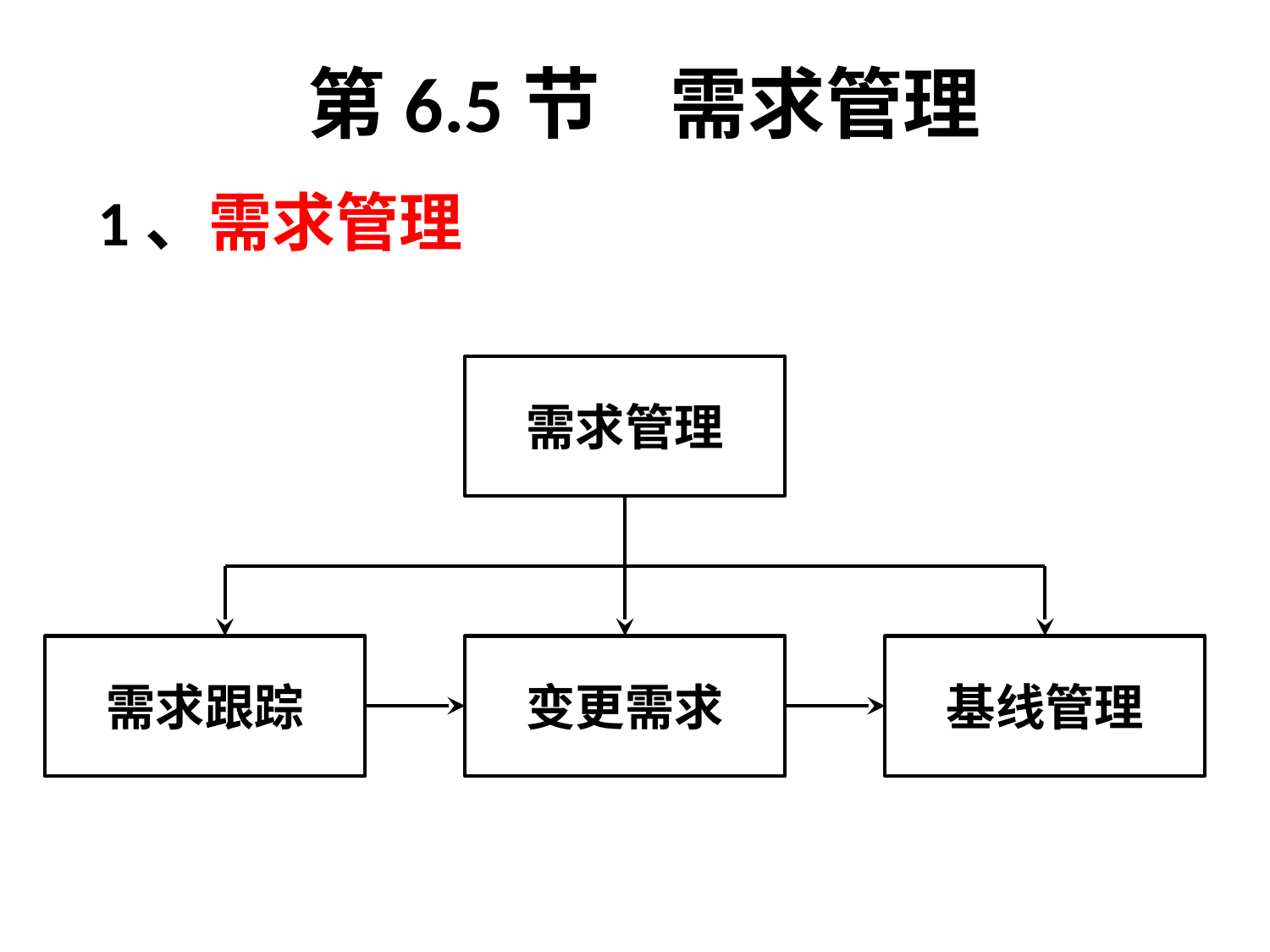

# 第6.5节    需求管理
1、需求管理
需求管理
需求跟踪
变更需求
基线管理